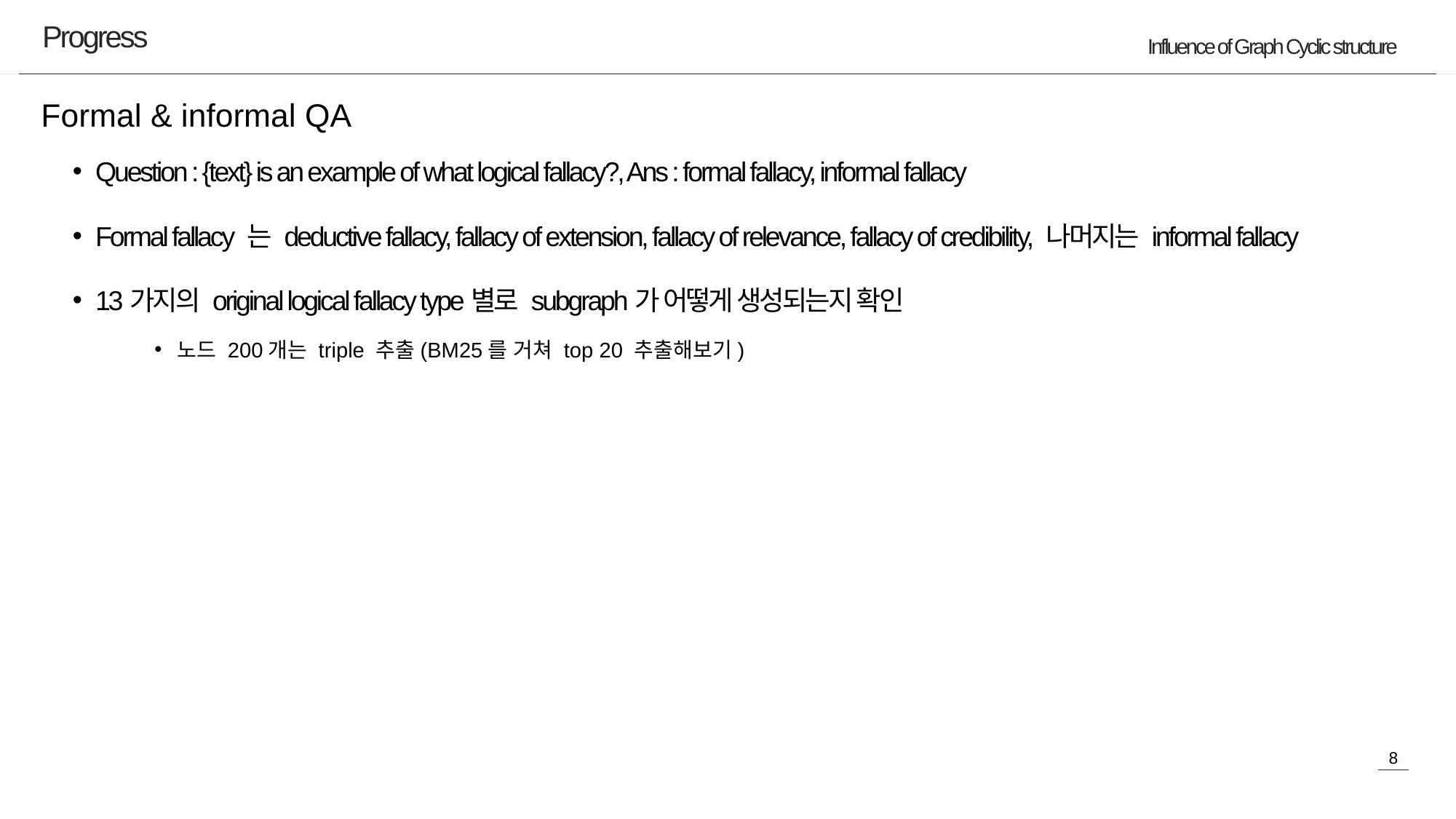

Progress
Formal & informal QA
Question : {text} is an example of what logical fallacy?, Ans : formal fallacy, informal fallacy
Formal fallacy 는 deductive fallacy, fallacy of extension, fallacy of relevance, fallacy of credibility, 나머지는 informal fallacy
13가지의 original logical fallacy type별로 subgraph가 어떻게 생성되는지 확인
노드 200개는 triple 추출(BM25를 거쳐 top 20 추출해보기)